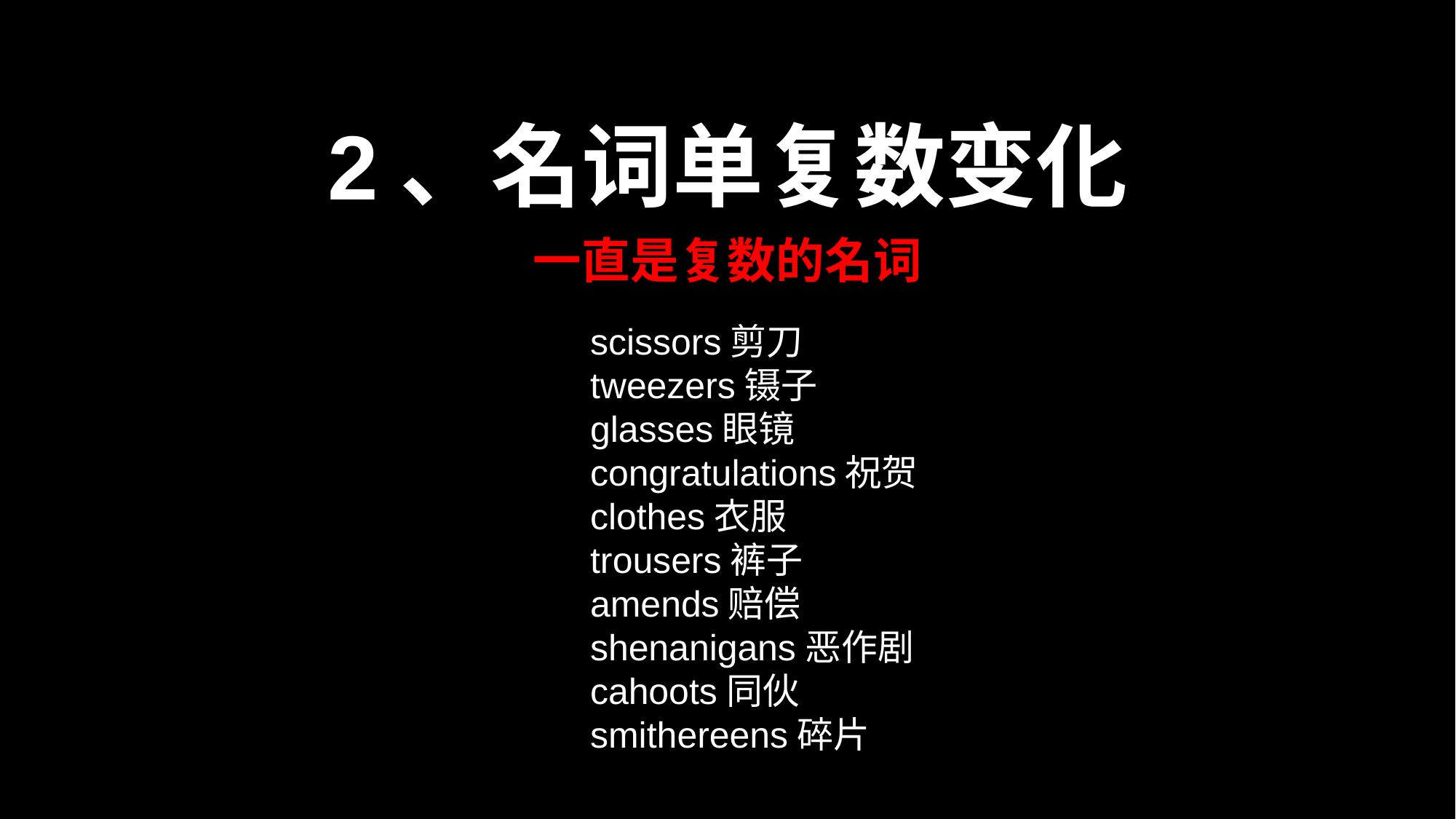

2、名词单复数变化
一直是复数的名词
scissors剪刀
tweezers镊子
glasses眼镜
congratulations祝贺
clothes衣服
trousers裤子
amends赔偿
shenanigans恶作剧
cahoots同伙
smithereens碎片